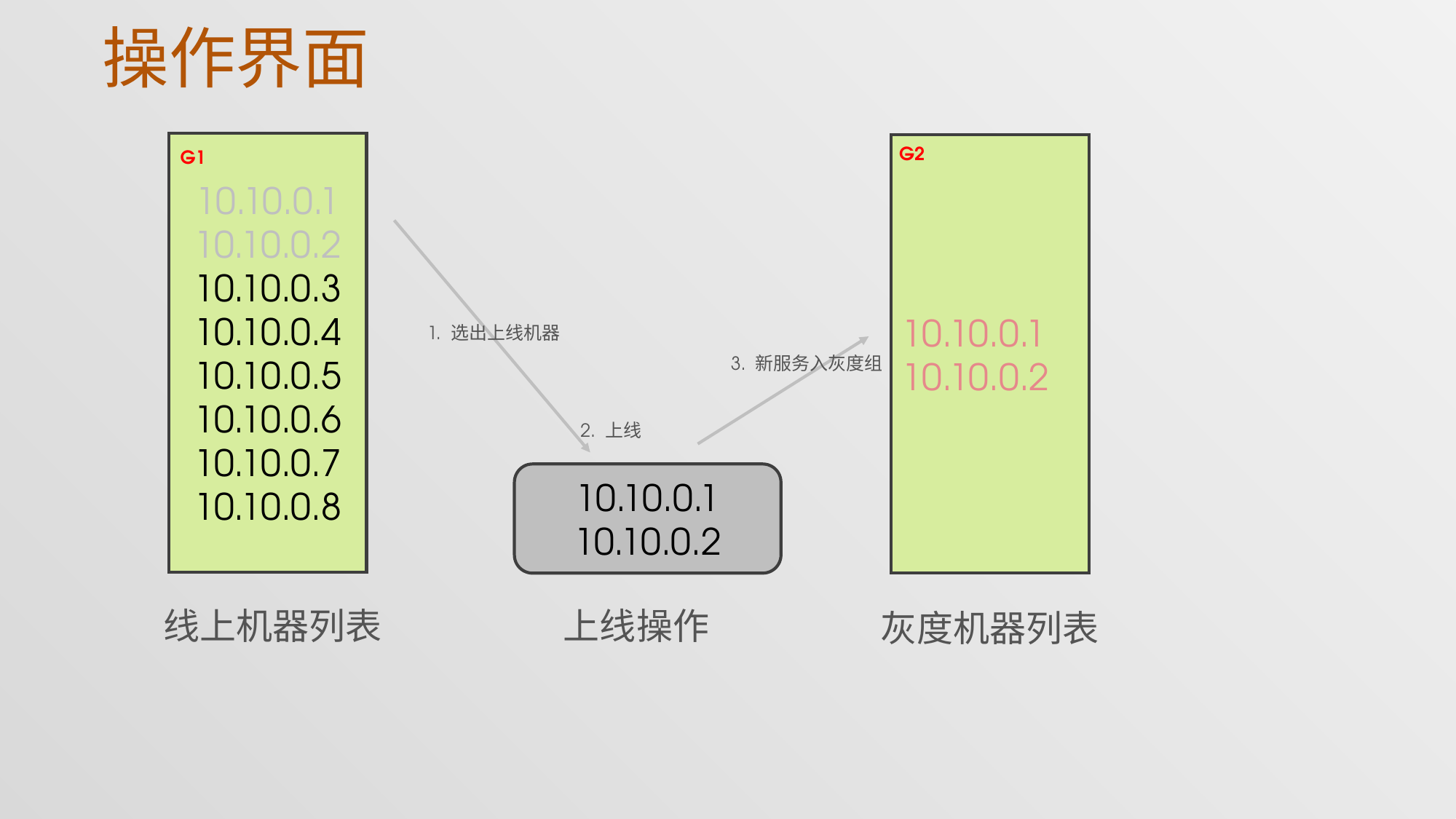

# 操作界面
10.10.0.1
10.10.0.2
10.10.0.3
10.10.0.4
10.10.0.5
10.10.0.6
10.10.0.7
10.10.0.8
10.10.0.1
10.10.0.2
G2
G1
1. 选出上线机器
3. 新服务入灰度组
2. 上线
10.10.0.1
10.10.0.2
上线操作
线上机器列表
灰度机器列表